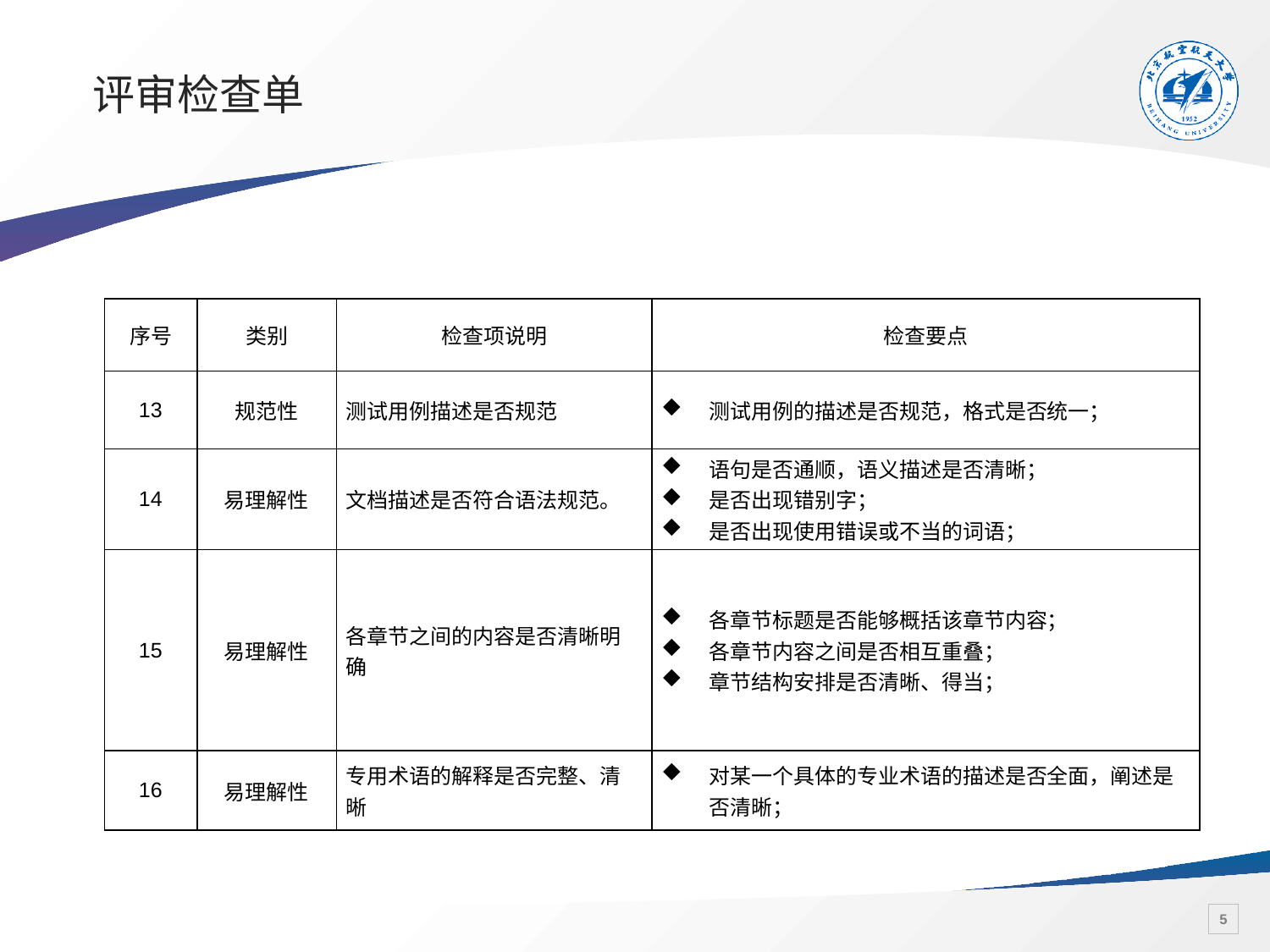

# 评审检查单
| 序号 | 类别 | 检查项说明 | 检查要点 |
| --- | --- | --- | --- |
| 13 | 规范性 | 测试用例描述是否规范 | 测试用例的描述是否规范，格式是否统一； |
| 14 | 易理解性 | 文档描述是否符合语法规范。 | 语句是否通顺，语义描述是否清晰； 是否出现错别字； 是否出现使用错误或不当的词语； |
| 15 | 易理解性 | 各章节之间的内容是否清晰明确 | 各章节标题是否能够概括该章节内容； 各章节内容之间是否相互重叠； 章节结构安排是否清晰、得当； |
| 16 | 易理解性 | 专用术语的解释是否完整、清晰 | 对某一个具体的专业术语的描述是否全面，阐述是否清晰； |